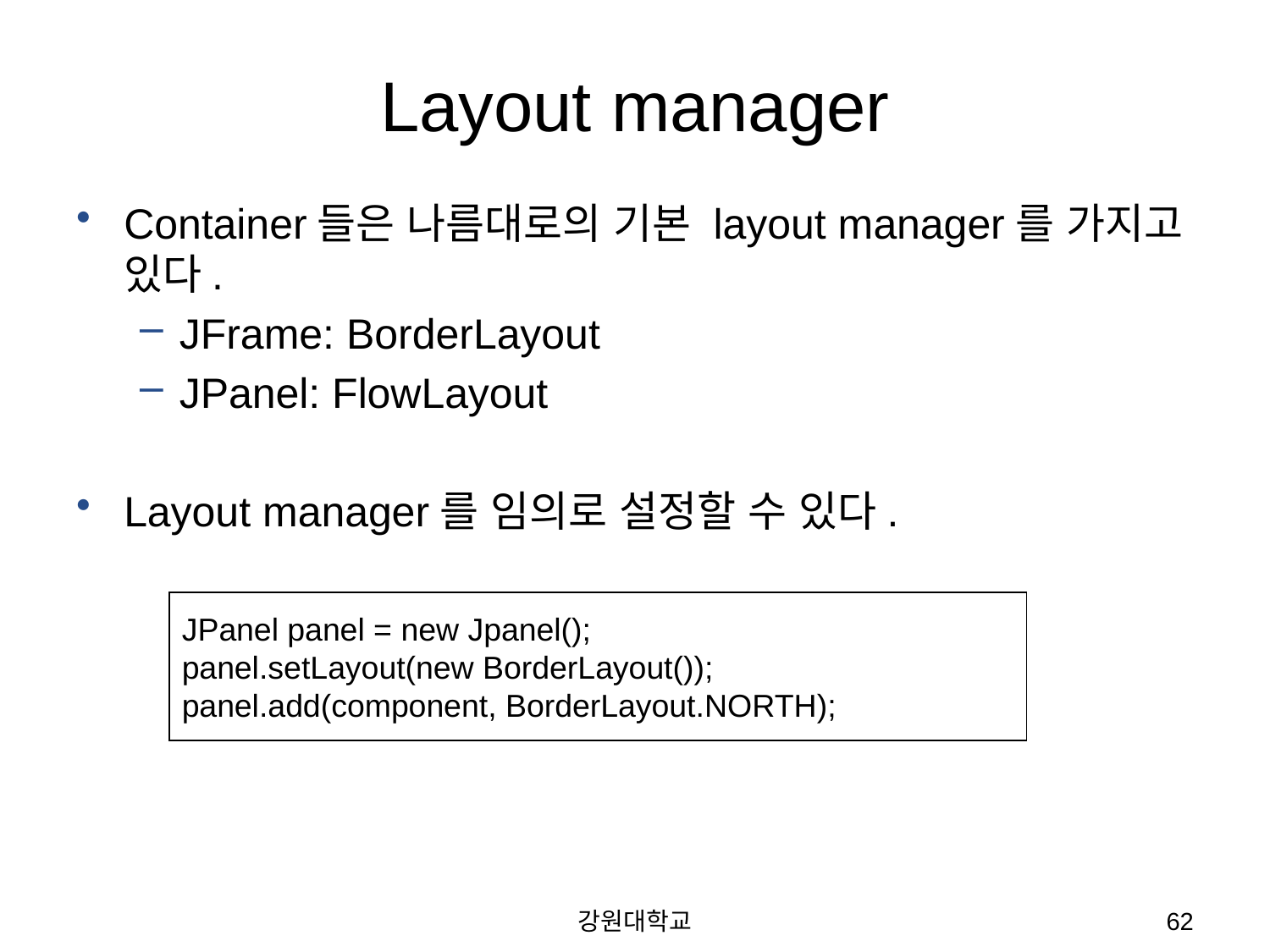

# Layout manager
Container들은 나름대로의 기본 layout manager를 가지고 있다.
JFrame: BorderLayout
JPanel: FlowLayout

Layout manager를 임의로 설정할 수 있다.
JPanel panel = new Jpanel();
panel.setLayout(new BorderLayout());
panel.add(component, BorderLayout.NORTH);
강원대학교
62